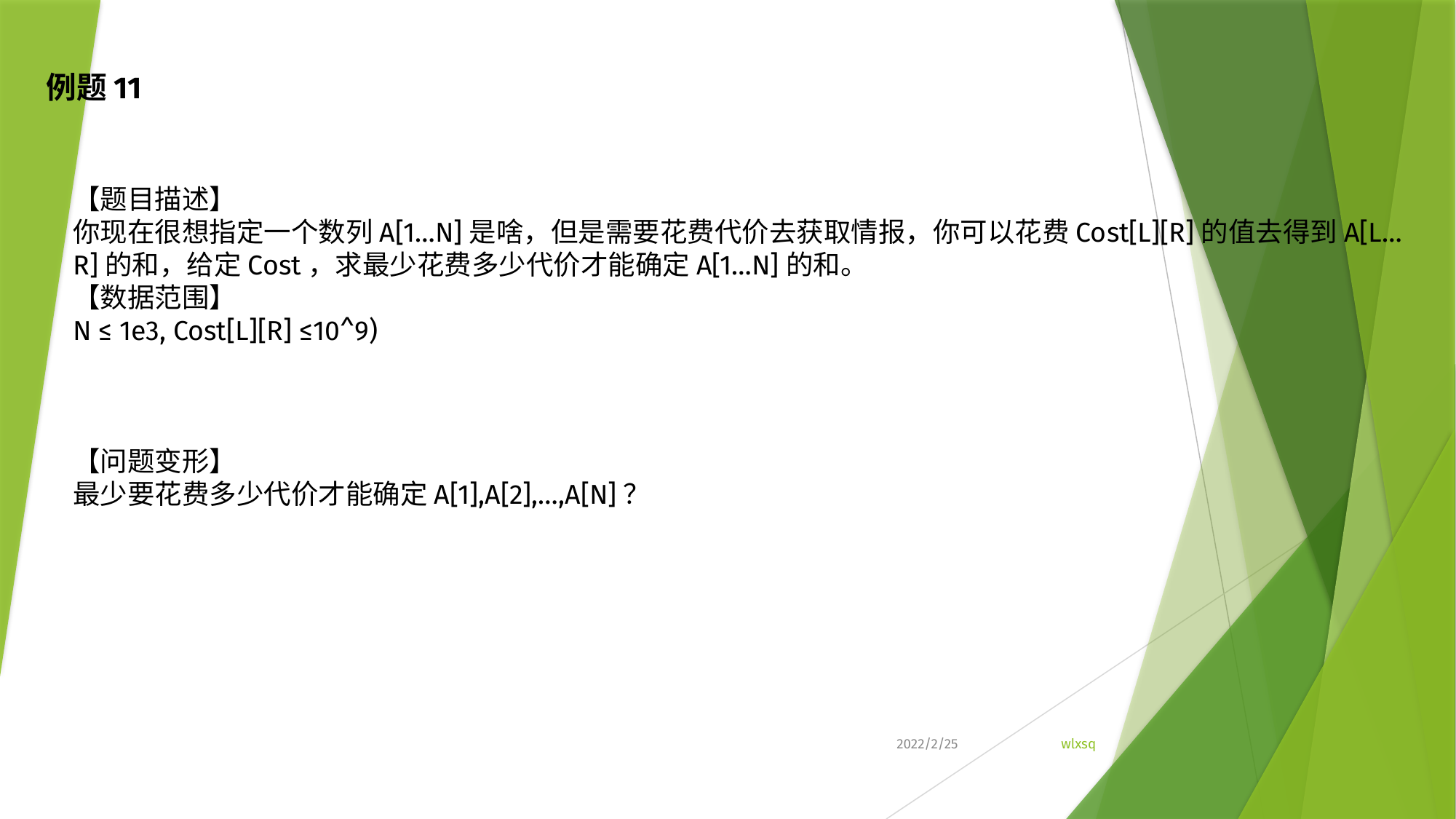

例题11
【题目描述】
你现在很想指定一个数列A[1…N]是啥，但是需要花费代价去获取情报，你可以花费Cost[L][R]的值去得到A[L…R]的和，给定Cost，求最少花费多少代价才能确定A[1…N]的和。
【数据范围】
N ≤ 1e3, Cost[L][R] ≤10^9)

【问题变形】
最少要花费多少代价才能确定A[1],A[2],…,A[N]？
2022/2/25
13